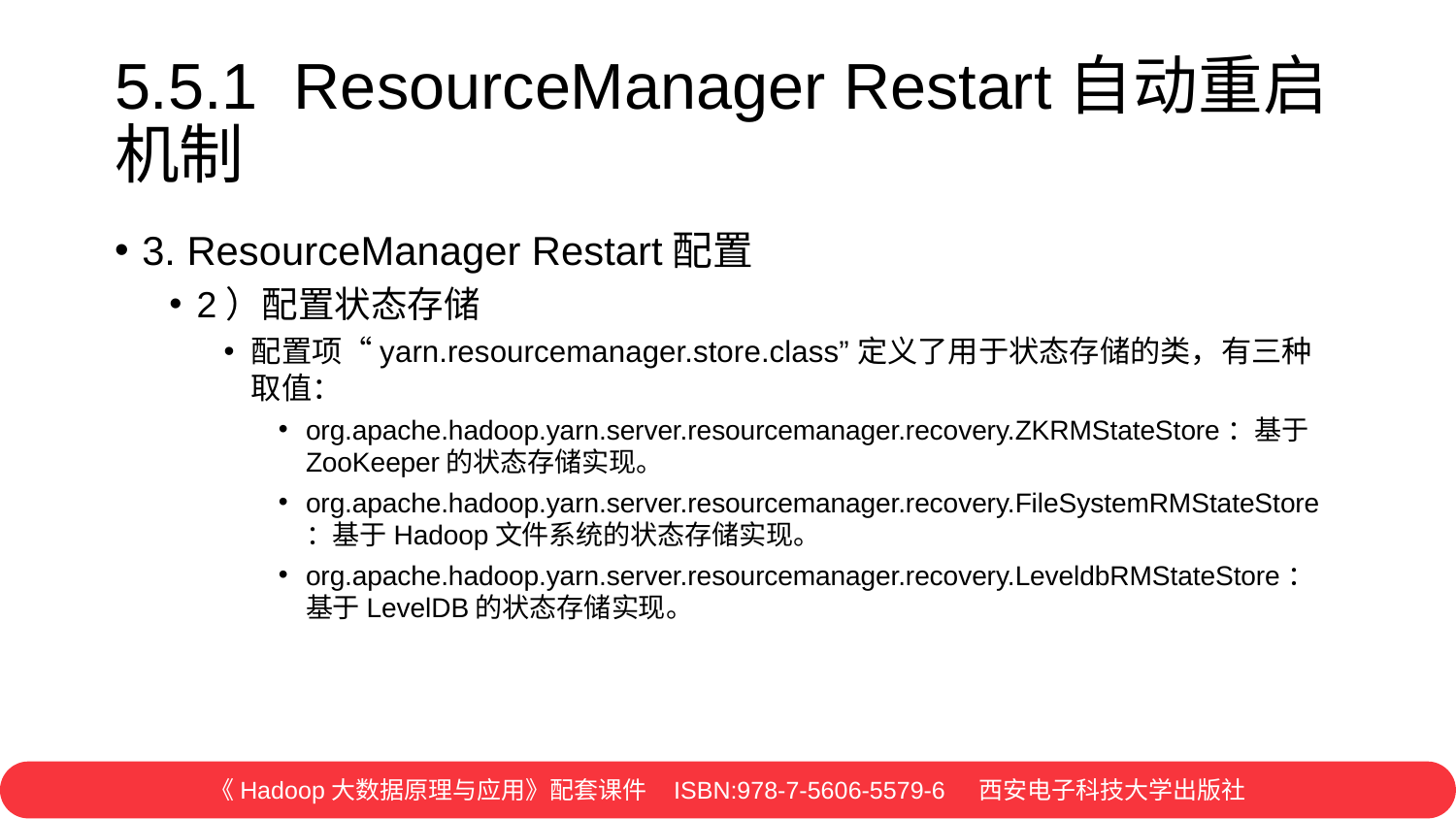

# 5.5.1  ResourceManager Restart自动重启机制
3. ResourceManager Restart配置
2）配置状态存储
配置项“yarn.resourcemanager.store.class”定义了用于状态存储的类，有三种取值：
org.apache.hadoop.yarn.server.resourcemanager.recovery.ZKRMStateStore：基于ZooKeeper的状态存储实现。
org.apache.hadoop.yarn.server.resourcemanager.recovery.FileSystemRMStateStore：基于Hadoop文件系统的状态存储实现。
org.apache.hadoop.yarn.server.resourcemanager.recovery.LeveldbRMStateStore：基于LevelDB的状态存储实现。